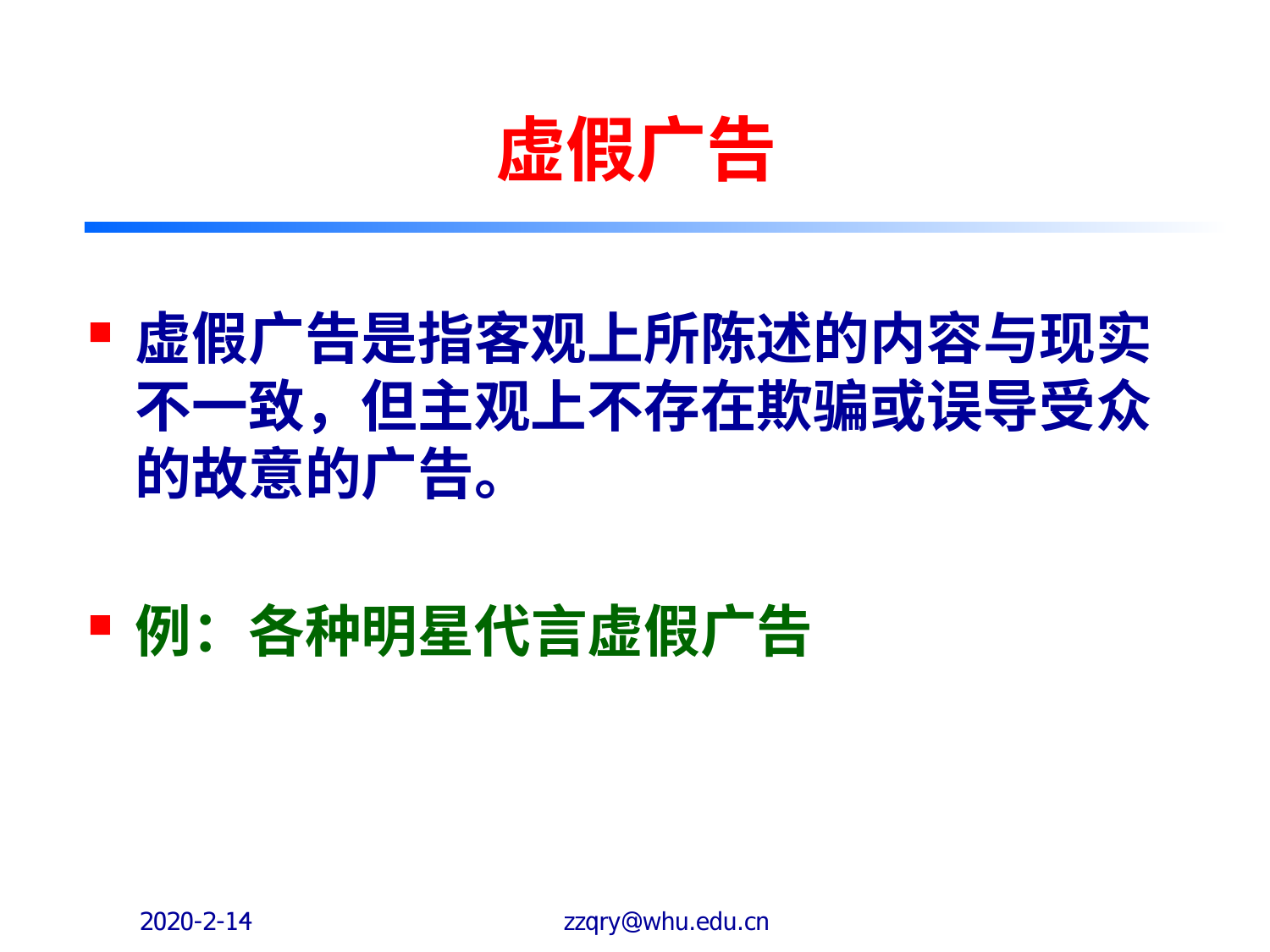

# 虚假广告
虚假广告是指客观上所陈述的内容与现实不一致，但主观上不存在欺骗或误导受众的故意的广告。

例：各种明星代言虚假广告

2020-2-14
zzqry@whu.edu.cn